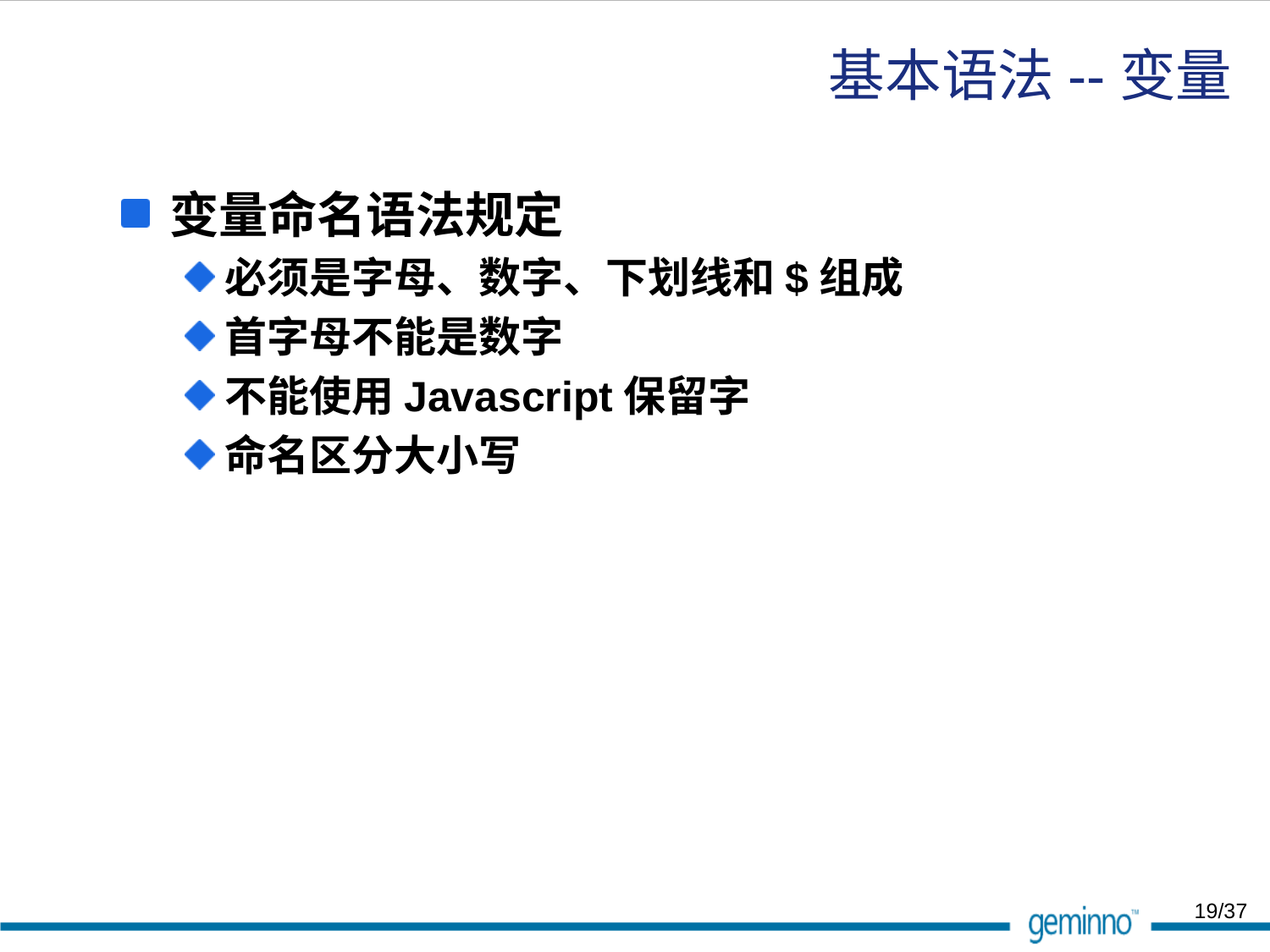

# 基本语法--变量
变量命名语法规定
必须是字母、数字、下划线和$组成
首字母不能是数字
不能使用Javascript保留字
命名区分大小写
19/37